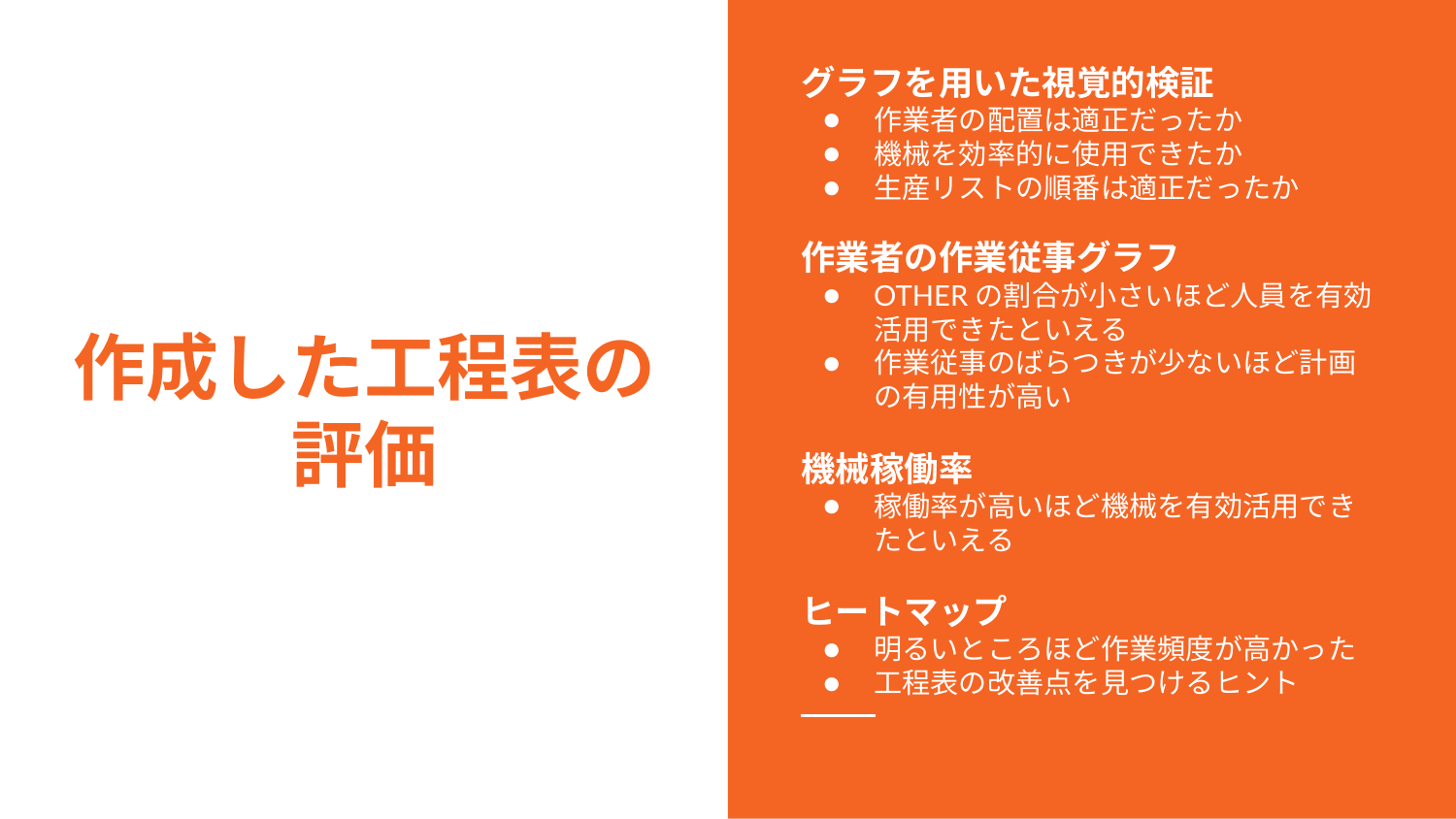

グラフを用いた視覚的検証
作業者の配置は適正だったか
機械を効率的に使用できたか
生産リストの順番は適正だったか
作業者の作業従事グラフ
OTHERの割合が小さいほど人員を有効活用できたといえる
作業従事のばらつきが少ないほど計画の有用性が高い

機械稼働率
稼働率が高いほど機械を有効活用できたといえる

ヒートマップ
明るいところほど作業頻度が高かった
工程表の改善点を見つけるヒント
# 作成した工程表の評価